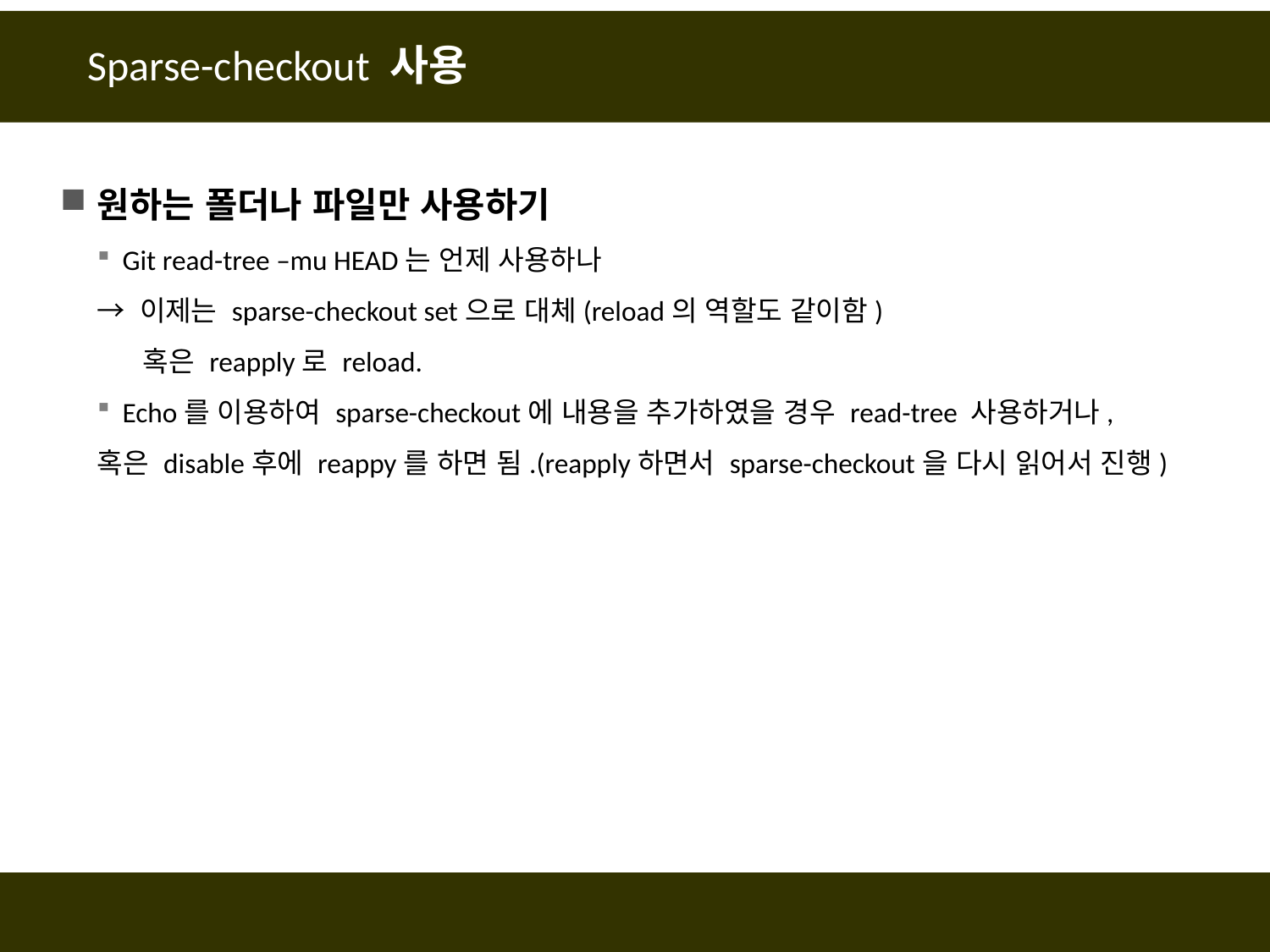

# Sparse-checkout 사용
원하는 폴더나 파일만 사용하기
Git read-tree –mu HEAD는 언제 사용하나
→ 이제는 sparse-checkout set으로 대체(reload의 역할도 같이함)
     혹은 reapply로 reload.
Echo를 이용하여 sparse-checkout에 내용을 추가하였을 경우 read-tree 사용하거나,
혹은 disable후에 reappy를 하면 됨.(reapply하면서 sparse-checkout을 다시 읽어서 진행)